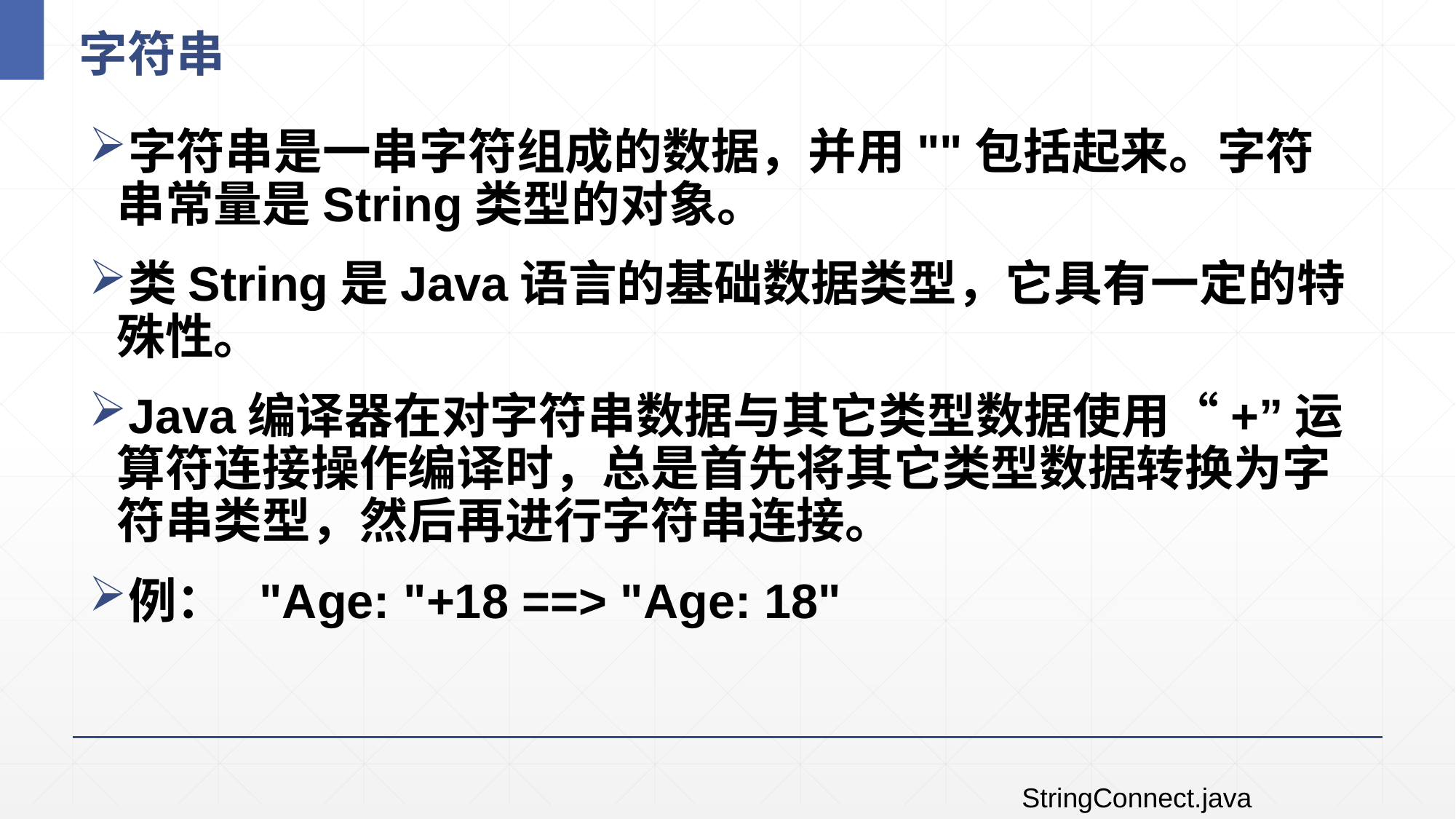

# 字符串
字符串是一串字符组成的数据，并用""包括起来。字符串常量是String类型的对象。
类String是Java语言的基础数据类型，它具有一定的特殊性。
Java编译器在对字符串数据与其它类型数据使用“+”运算符连接操作编译时，总是首先将其它类型数据转换为字符串类型，然后再进行字符串连接。
例：  "Age: "+18 ==> "Age: 18"

StringConnect.java